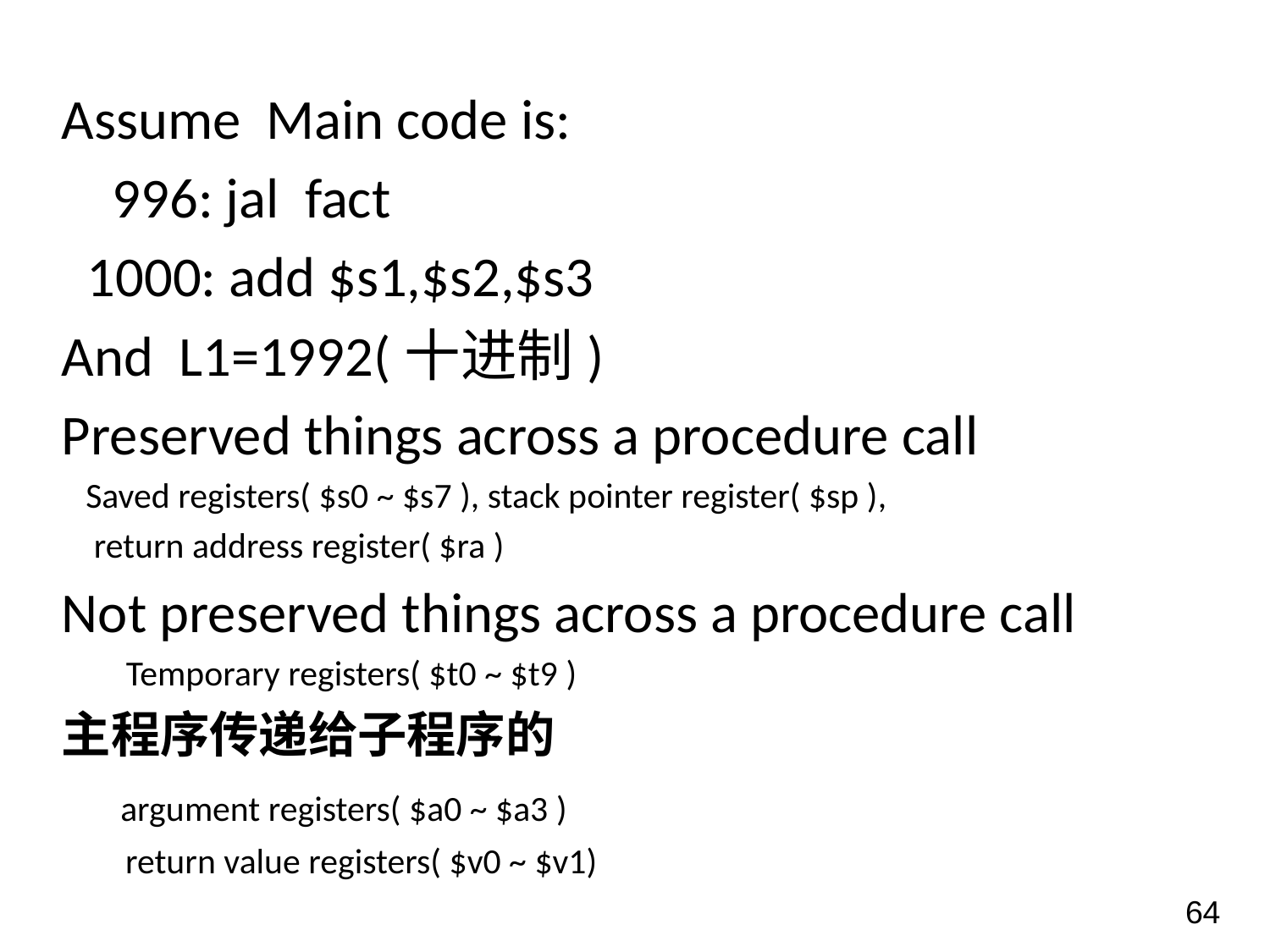

Assume  Main code is:
    996: jal  fact
  1000: add $s1,$s2,$s3
And  L1=1992(十进制)
Preserved things across a procedure call
   Saved registers( $s0 ~ $s7 ), stack pointer register( $sp ),
    return address register( $ra )
Not preserved things across a procedure call
        Temporary registers( $t0 ~ $t9 )
主程序传递给子程序的
	 argument registers( $a0 ~ $a3 )
 	  return value registers( $v0 ~ $v1)
64